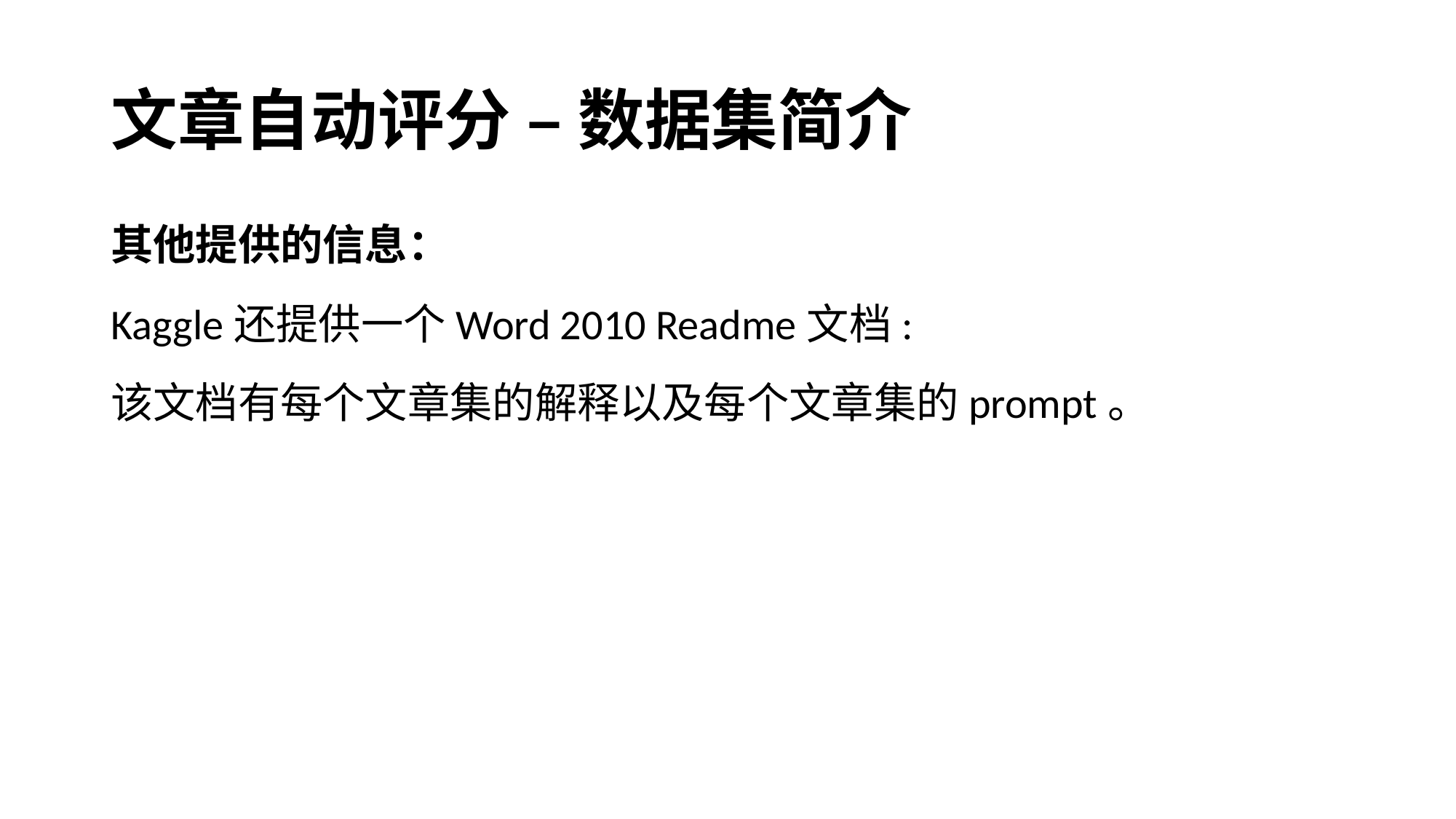

# 文章自动评分 – 数据集简介
其他提供的信息：
Kaggle还提供一个Word 2010 Readme文档:
该文档有每个文章集的解释以及每个文章集的prompt。